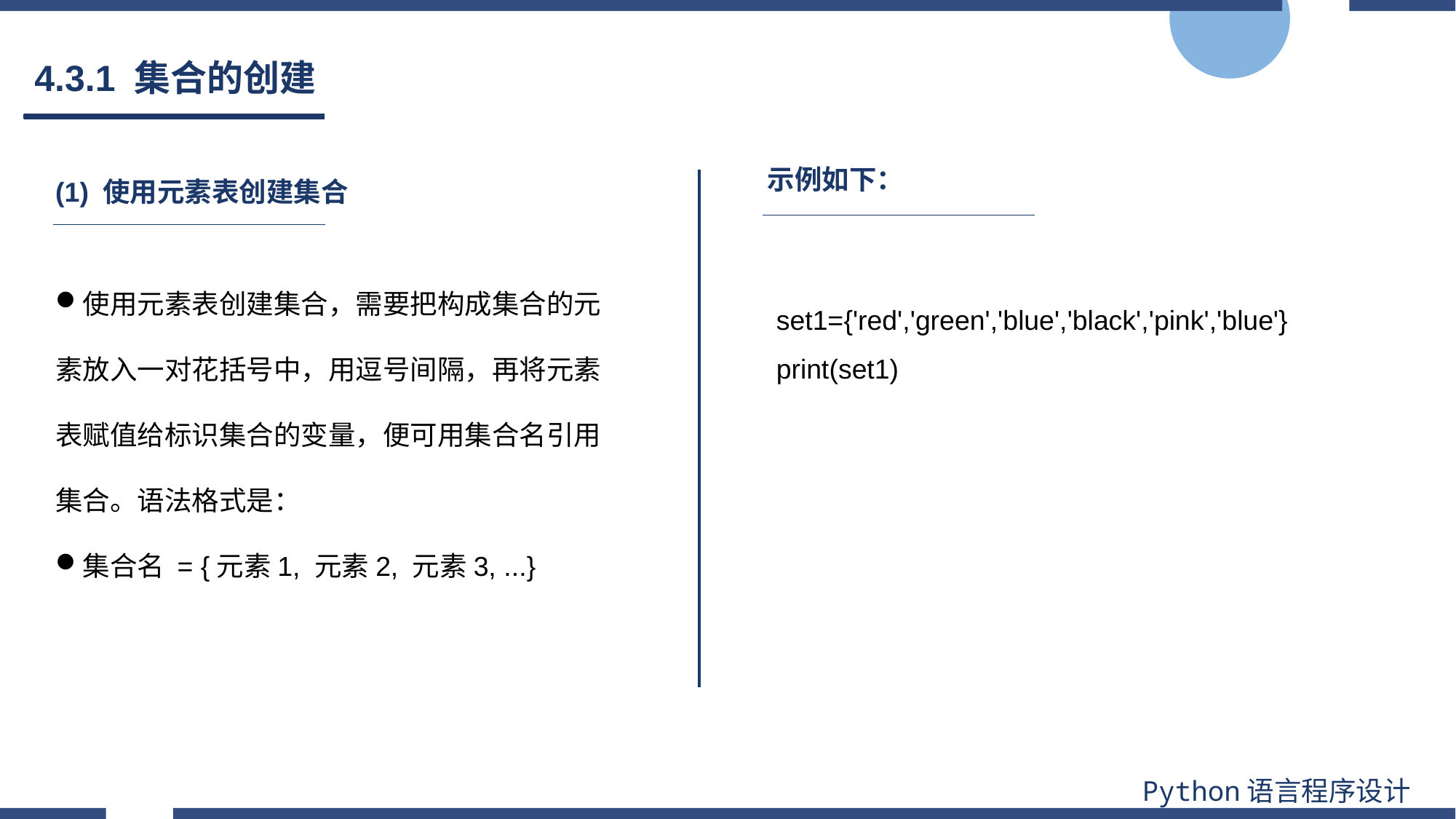

# 4.3.1 集合的创建
示例如下：
(1) 使用元素表创建集合
使用元素表创建集合，需要把构成集合的元素放入一对花括号中，用逗号间隔，再将元素表赋值给标识集合的变量，便可用集合名引用集合。语法格式是：
集合名 = {元素1, 元素2, 元素3, ...}
set1={'red','green','blue','black','pink','blue'}
print(set1)